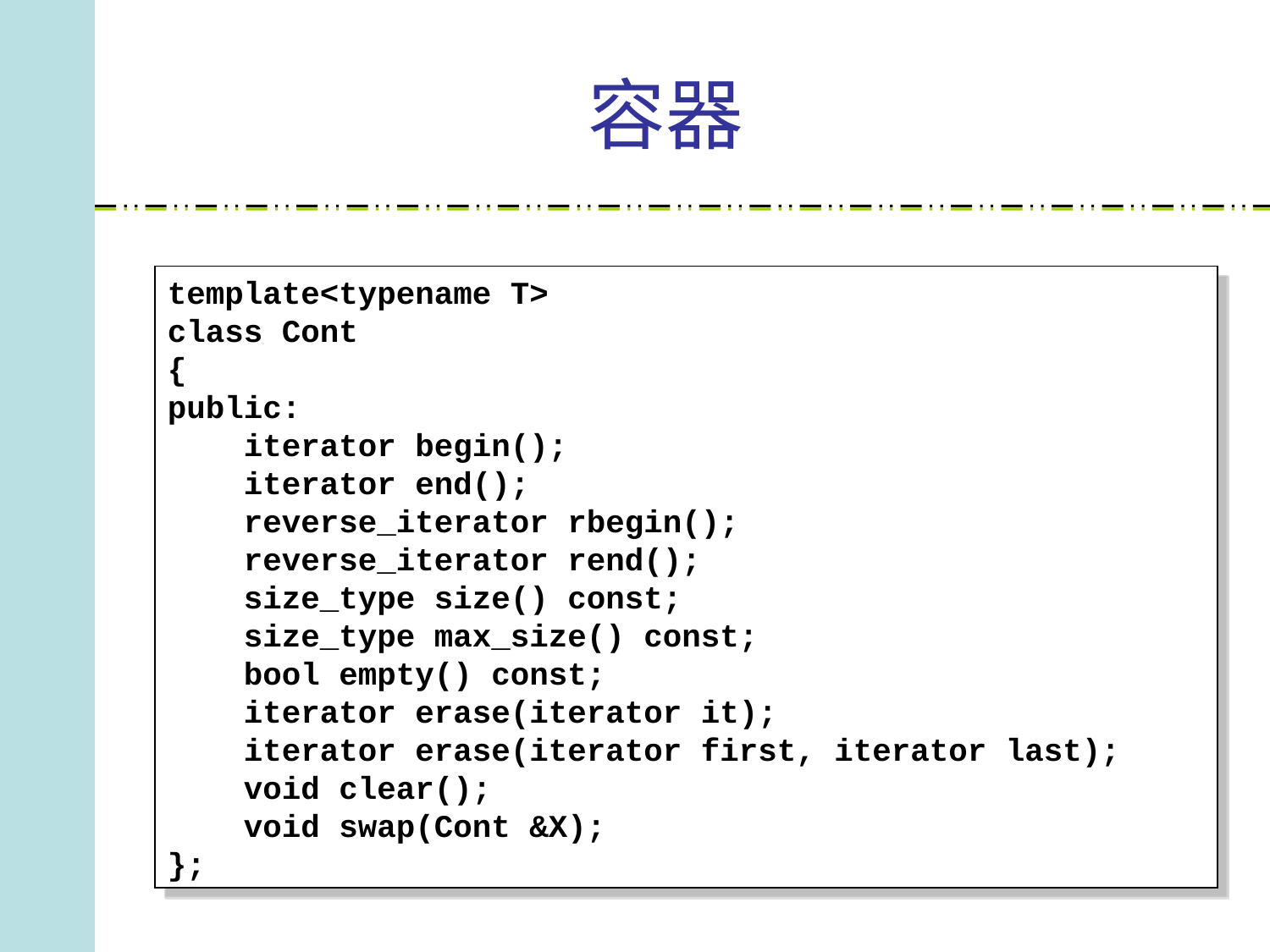

# 容器
template<typename T>
class Cont
{
public:
    iterator begin();
    iterator end();
    reverse_iterator rbegin();
    reverse_iterator rend();
    size_type size() const;
    size_type max_size() const;
    bool empty() const;
    iterator erase(iterator it);
    iterator erase(iterator first, iterator last);
    void clear();
    void swap(Cont &X);
};